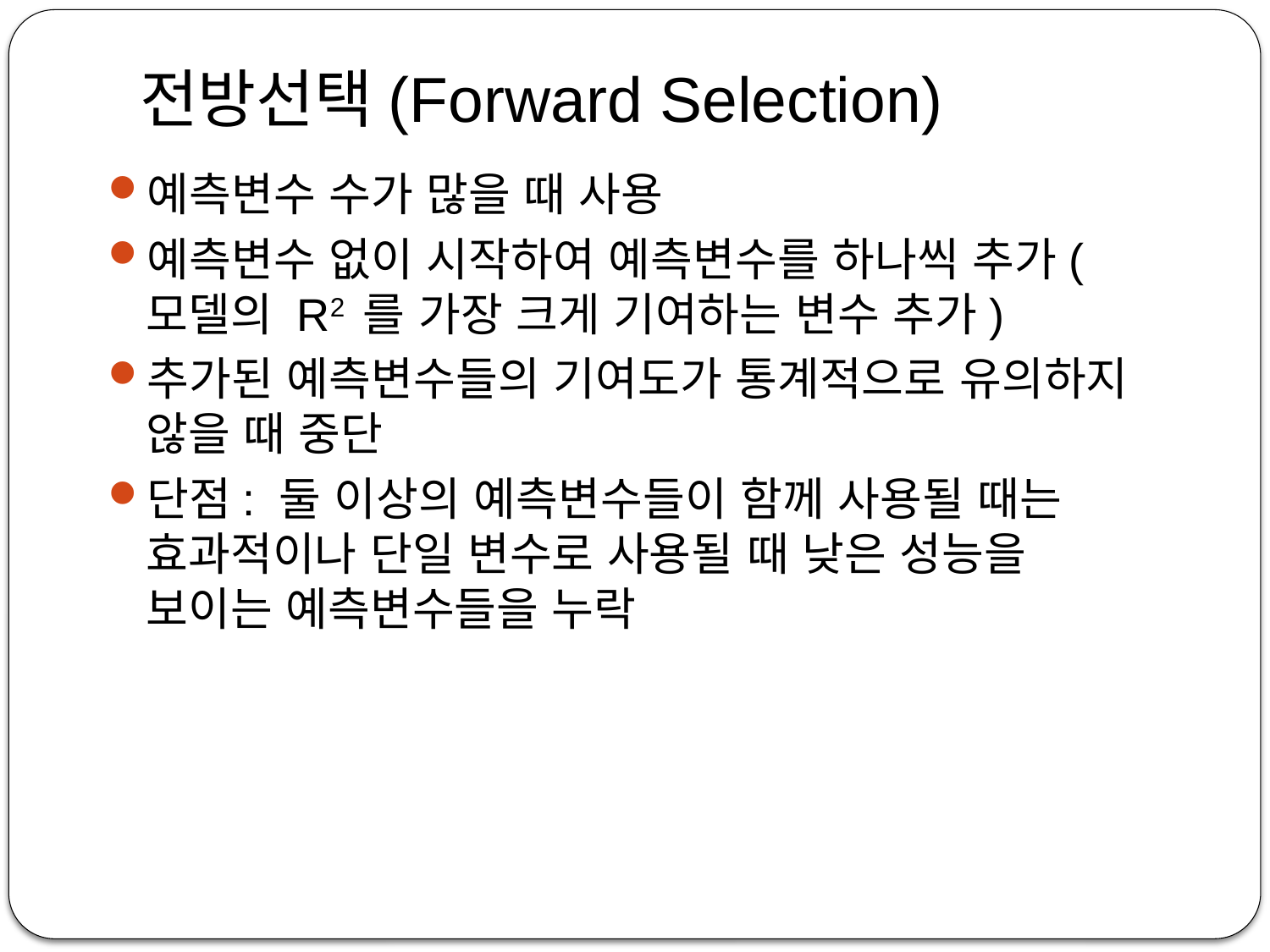

# 전방선택(Forward Selection)
예측변수 수가 많을 때 사용
예측변수 없이 시작하여 예측변수를 하나씩 추가(모델의 R2 를 가장 크게 기여하는 변수 추가)
추가된 예측변수들의 기여도가 통계적으로 유의하지 않을 때 중단
단점: 둘 이상의 예측변수들이 함께 사용될 때는 효과적이나 단일 변수로 사용될 때 낮은 성능을 보이는 예측변수들을 누락